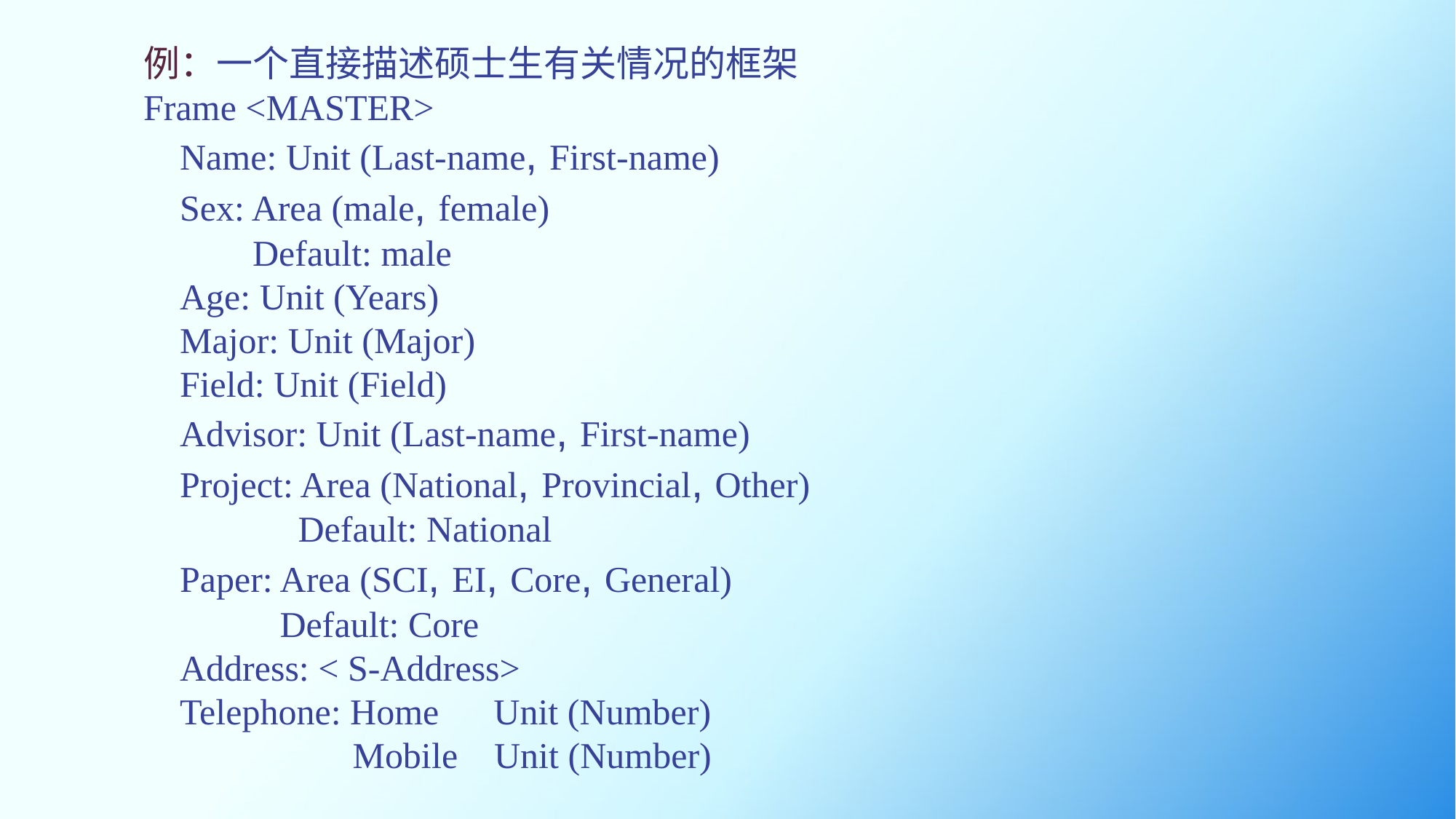

例：一个直接描述硕士生有关情况的框架
Frame <MASTER>
    Name: Unit (Last-name, First-name)
    Sex: Area (male, female)
	Default: male
    Age: Unit (Years)
    Major: Unit (Major)
    Field: Unit (Field)
    Advisor: Unit (Last-name, First-name)
    Project: Area (National, Provincial, Other)
	     Default: National
    Paper: Area (SCI, EI, Core, General)
	   Default: Core
    Address: < S-Address>
    Telephone: Home      Unit (Number)
    	           Mobile    Unit (Number)
31